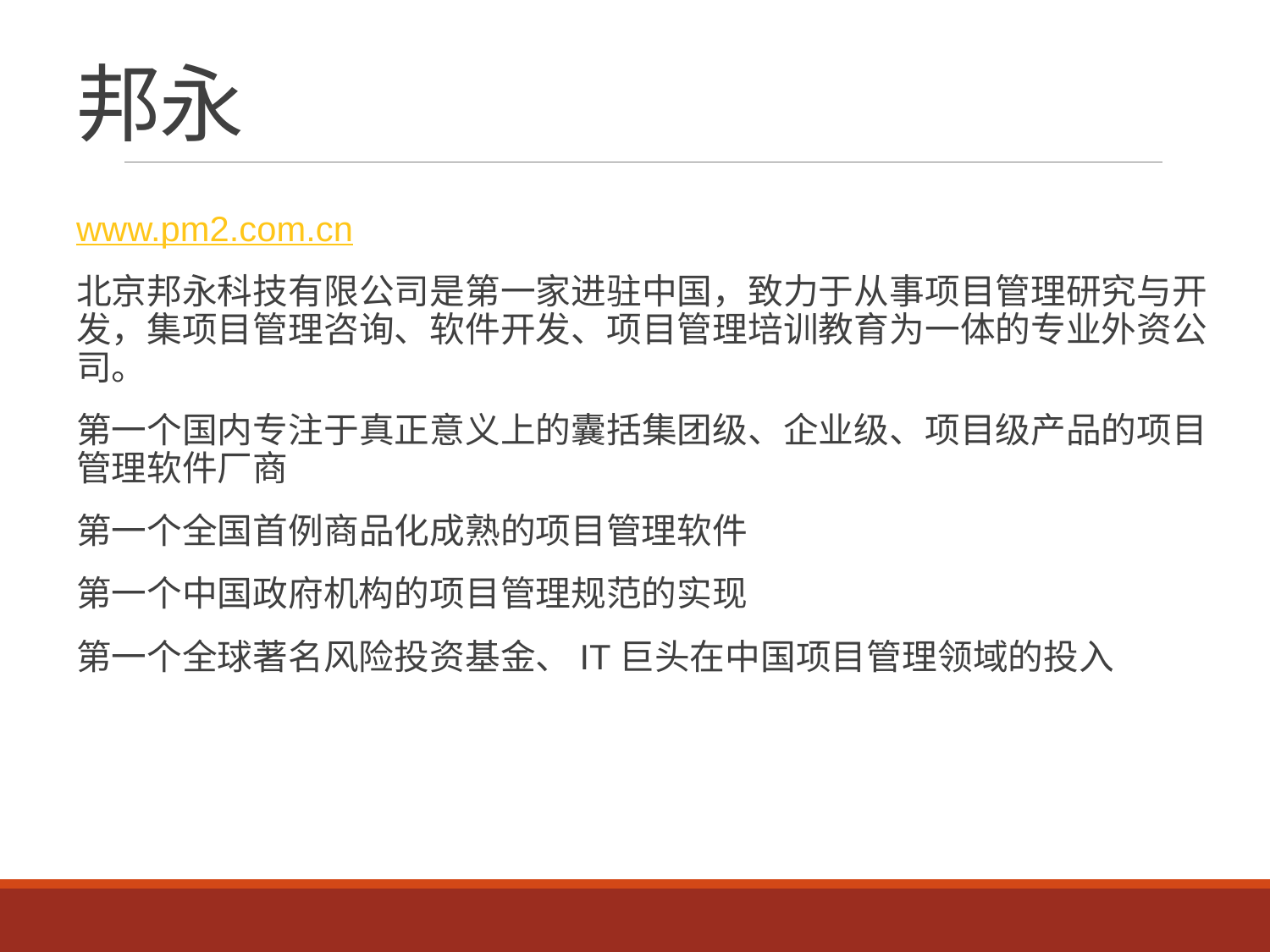

# 邦永
www.pm2.com.cn
北京邦永科技有限公司是第一家进驻中国，致力于从事项目管理研究与开发，集项目管理咨询、软件开发、项目管理培训教育为一体的专业外资公司。
第一个国内专注于真正意义上的囊括集团级、企业级、项目级产品的项目管理软件厂商
第一个全国首例商品化成熟的项目管理软件
第一个中国政府机构的项目管理规范的实现
第一个全球著名风险投资基金、IT巨头在中国项目管理领域的投入